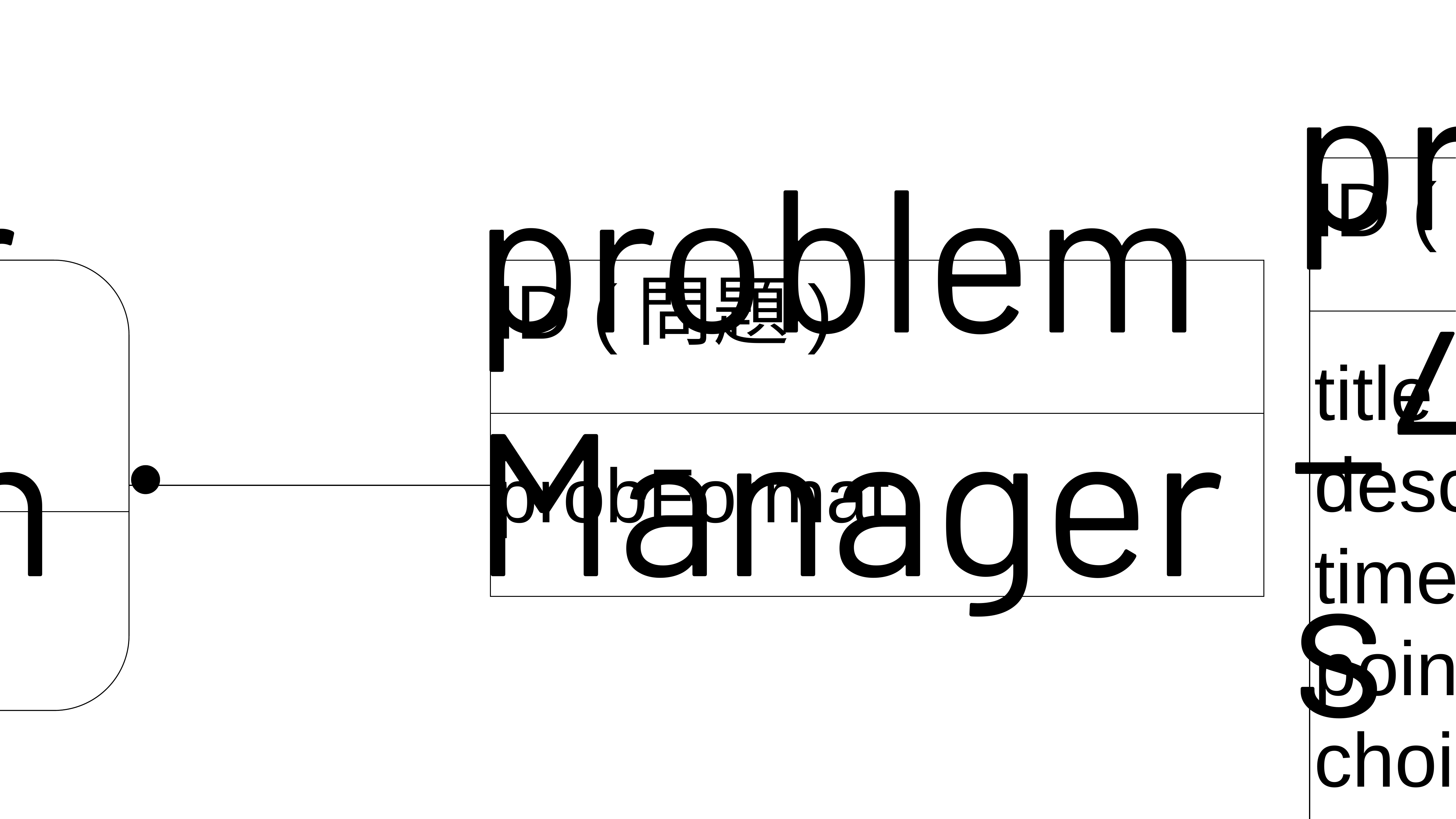

userAccount
ID (ユーザ)

userName
pass
available
roleList
ID (権限ID)

roles (権限名)
userRoles
ID (ユーザ)
roles (権限名)
権限種を
制限する
権限を
持つ

所有する
problems_4choices
ID (問題)

title
description
timelimit
point
choice1
choice2
choice3
choice4

problemManager
ID (問題)

probFormat
hasProblem
roomID
problemID

index
gameRoom
ID (ルーム)

roomName
owner
published
description
問題を
持つ

就かれる
図書館
図書館ID

図書館名(AK)
休館日
図書館ID(FK)
休館日
P